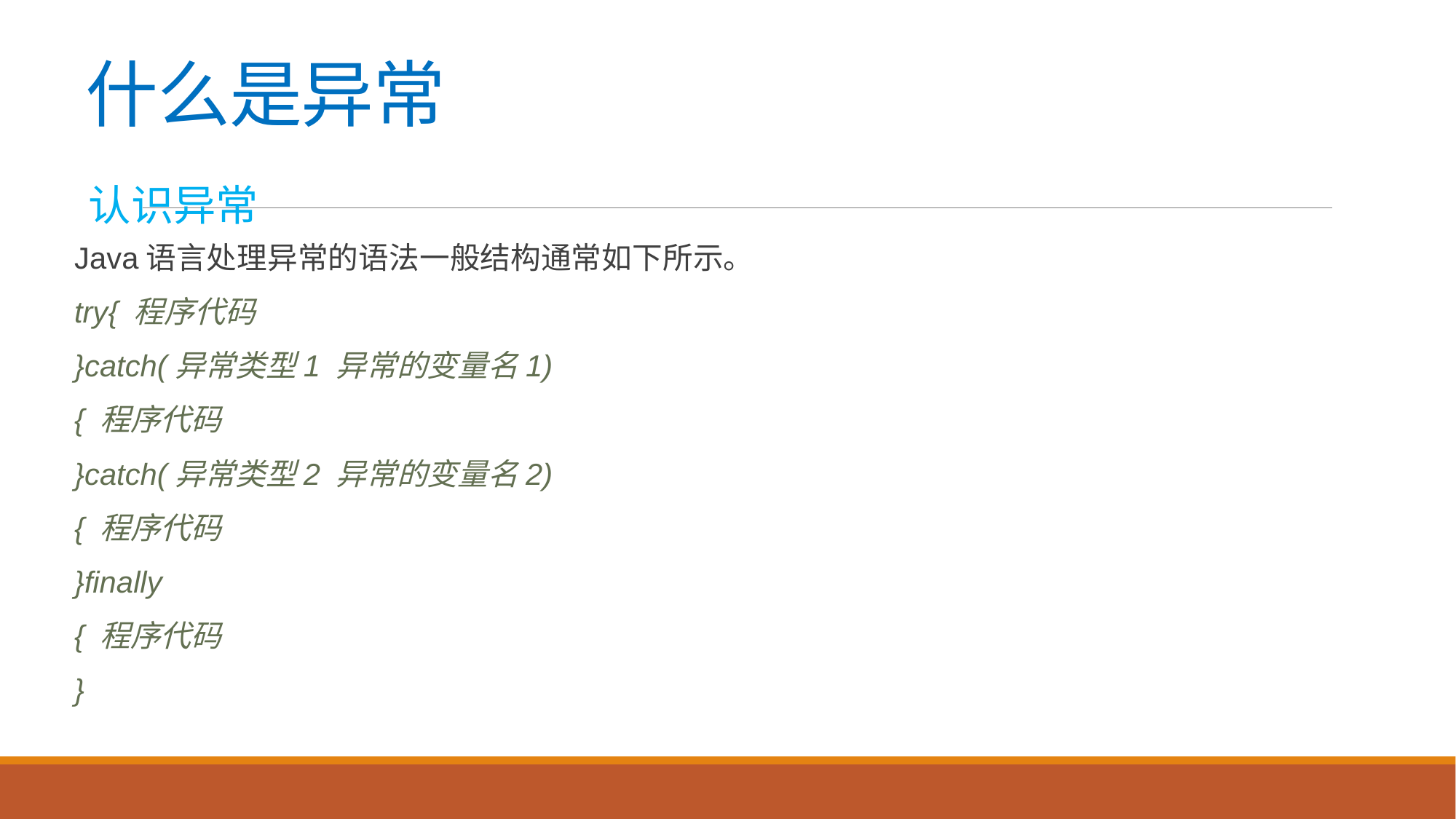

# 什么是异常
认识异常
Java语言处理异常的语法一般结构通常如下所示。
try{ 程序代码
}catch(异常类型1 异常的变量名1)
{ 程序代码
}catch(异常类型2 异常的变量名2)
{ 程序代码
}finally
{ 程序代码
}